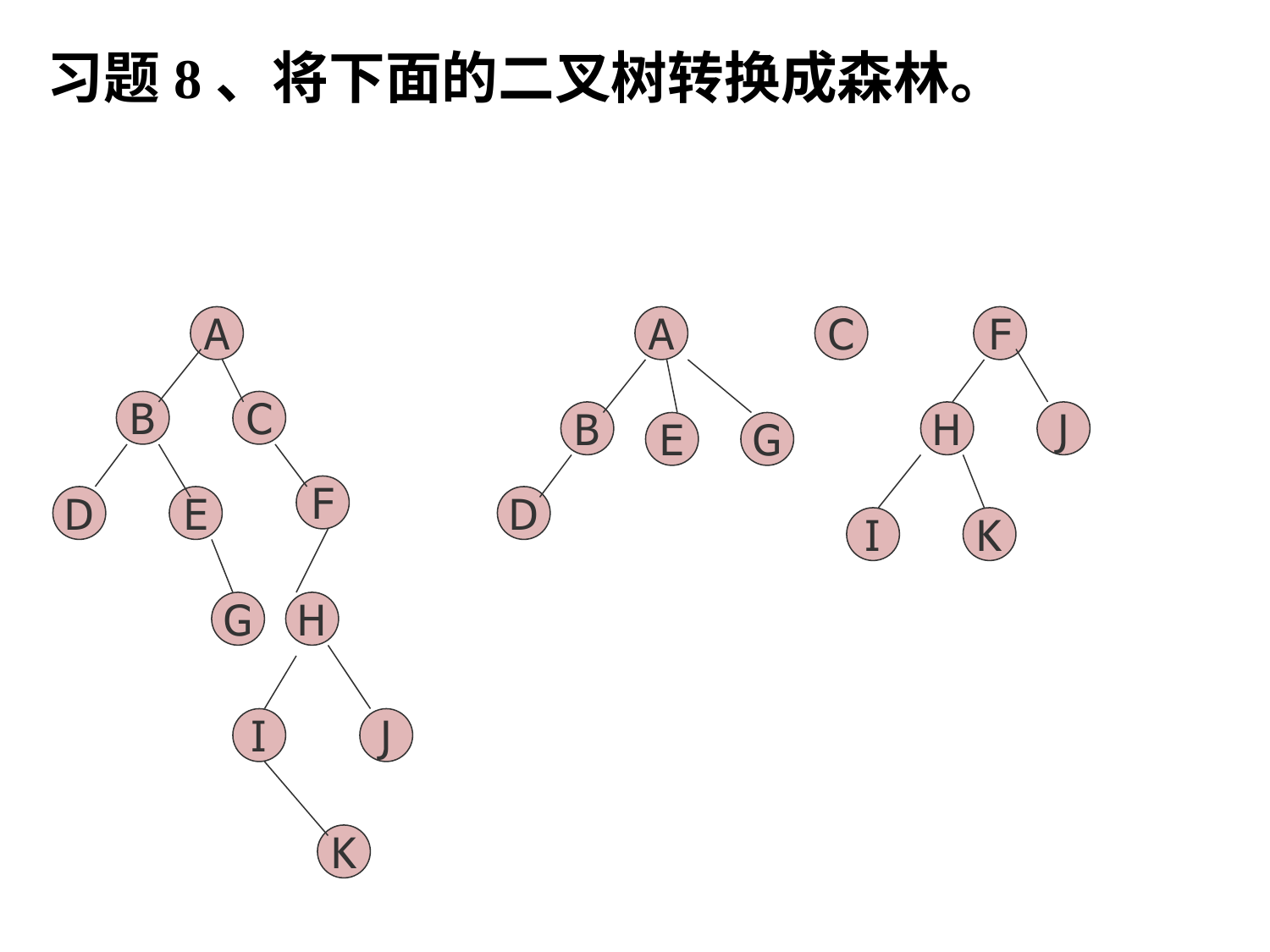

习题8、将下面的二叉树转换成森林。
A

B
C

F
D
E

G
H

I
J

K
A
C
F

B
H
J
E
G

D
I
K